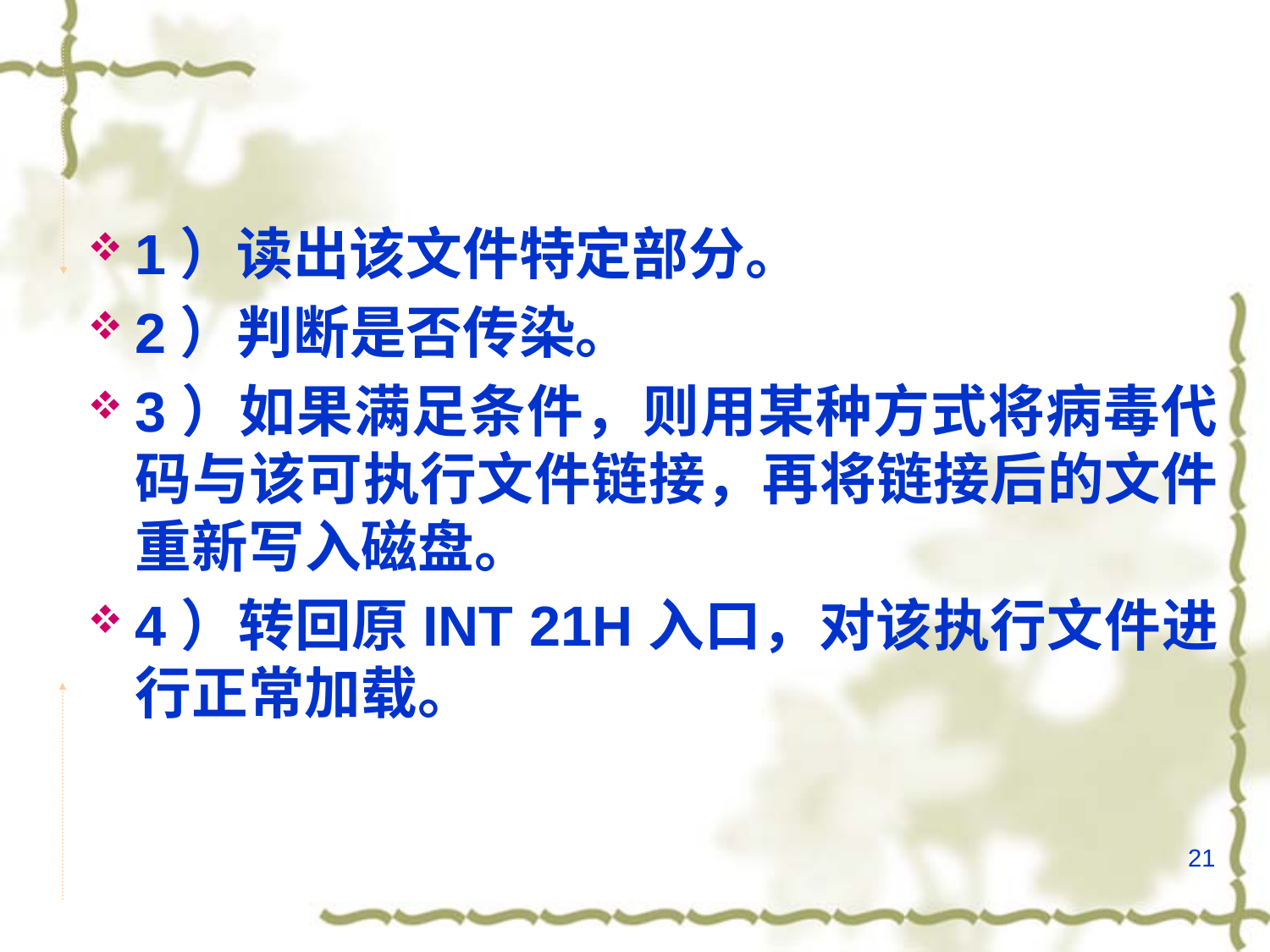

1）读出该文件特定部分。
2）判断是否传染。
3）如果满足条件，则用某种方式将病毒代码与该可执行文件链接，再将链接后的文件重新写入磁盘。
4）转回原INT 21H入口，对该执行文件进行正常加载。
21